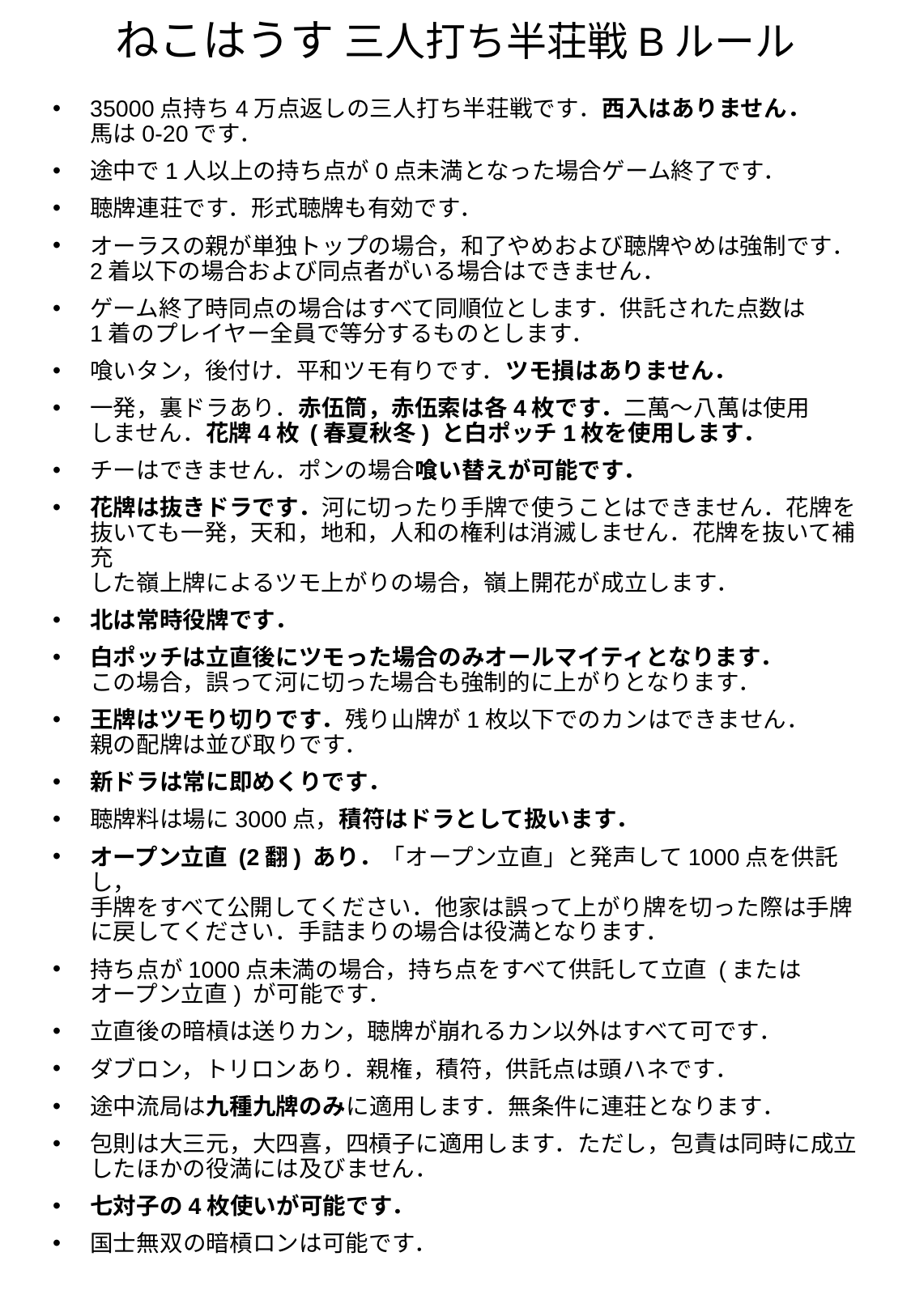

# ねこはうす 三人打ち半荘戦Bルール
35000点持ち4万点返しの三人打ち半荘戦です．西入はありません．
馬は0-20です．
途中で1人以上の持ち点が0点未満となった場合ゲーム終了です．
聴牌連荘です．形式聴牌も有効です．
オーラスの親が単独トップの場合，和了やめおよび聴牌やめは強制です．2着以下の場合および同点者がいる場合はできません．
ゲーム終了時同点の場合はすべて同順位とします．供託された点数は
1着のプレイヤー全員で等分するものとします．
喰いタン，後付け．平和ツモ有りです．ツモ損はありません．
一発，裏ドラあり．赤伍筒，赤伍索は各4枚です．二萬～八萬は使用
しません．花牌4枚 (春夏秋冬) と白ポッチ1枚を使用します．
チーはできません．ポンの場合喰い替えが可能です．
花牌は抜きドラです．河に切ったり手牌で使うことはできません．花牌を
抜いても一発，天和，地和，人和の権利は消滅しません．花牌を抜いて補充
した嶺上牌によるツモ上がりの場合，嶺上開花が成立します．
北は常時役牌です．
白ポッチは立直後にツモった場合のみオールマイティとなります．
この場合，誤って河に切った場合も強制的に上がりとなります．
王牌はツモり切りです．残り山牌が1枚以下でのカンはできません．
親の配牌は並び取りです．
新ドラは常に即めくりです．
聴牌料は場に3000点，積符はドラとして扱います．
オープン立直 (2翻) あり．「オープン立直」と発声して1000点を供託し，
手牌をすべて公開してください．他家は誤って上がり牌を切った際は手牌に戻してください．手詰まりの場合は役満となります．
持ち点が1000点未満の場合，持ち点をすべて供託して立直 (または
オープン立直) が可能です．
立直後の暗槓は送りカン，聴牌が崩れるカン以外はすべて可です．
ダブロン，トリロンあり．親権，積符，供託点は頭ハネです．
途中流局は九種九牌のみに適用します．無条件に連荘となります．
包則は大三元，大四喜，四槓子に適用します．ただし，包責は同時に成立
したほかの役満には及びません．
七対子の4枚使いが可能です．
国士無双の暗槓ロンは可能です．